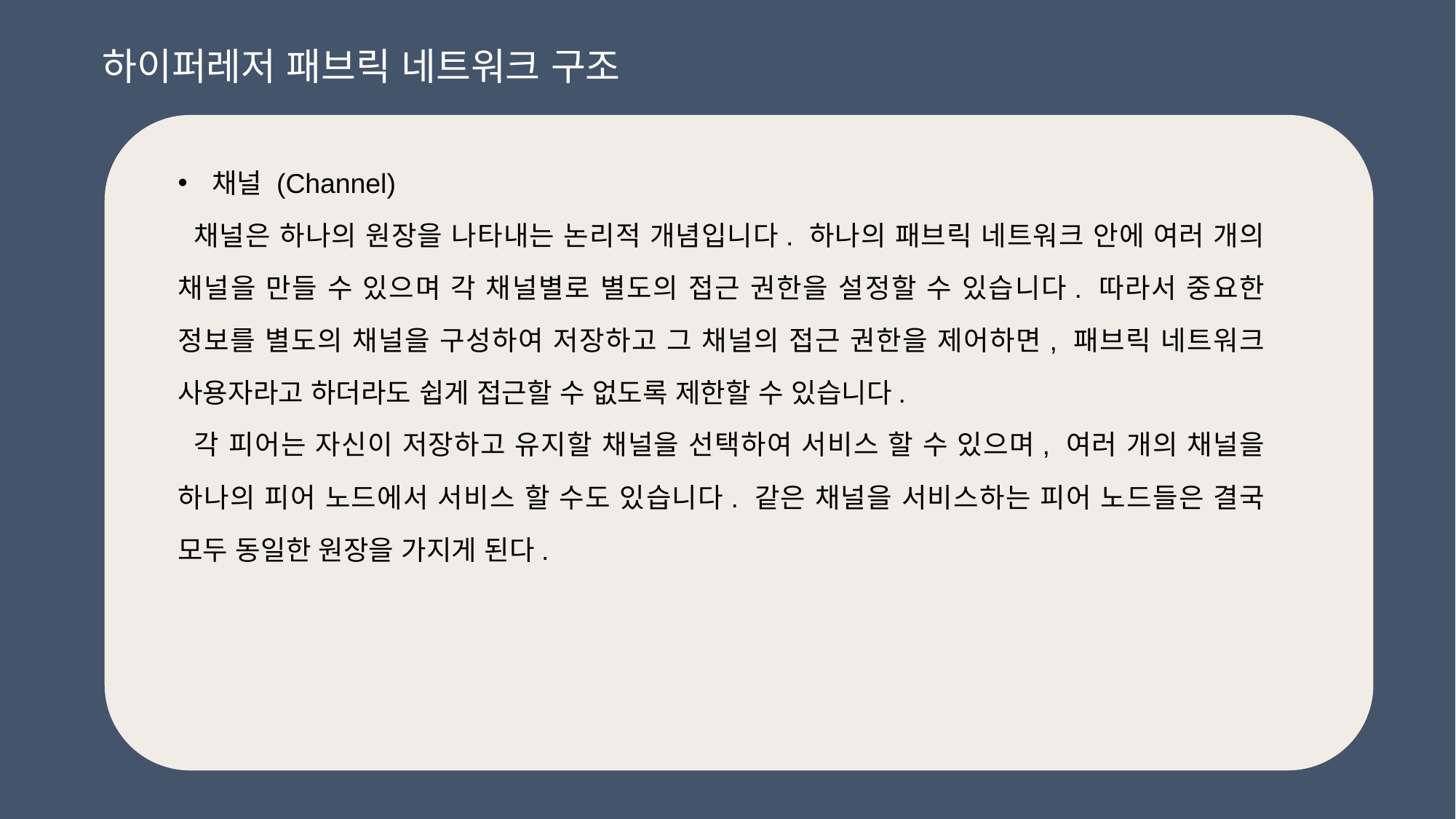

하이퍼레저 패브릭 네트워크 구조

채널 (Channel)
 채널은 하나의 원장을 나타내는 논리적 개념입니다. 하나의 패브릭 네트워크 안에 여러 개의 채널을 만들 수 있으며 각 채널별로 별도의 접근 권한을 설정할 수 있습니다. 따라서 중요한 정보를 별도의 채널을 구성하여 저장하고 그 채널의 접근 권한을 제어하면, 패브릭 네트워크 사용자라고 하더라도 쉽게 접근할 수 없도록 제한할 수 있습니다.
 각 피어는 자신이 저장하고 유지할 채널을 선택하여 서비스 할 수 있으며, 여러 개의 채널을 하나의 피어 노드에서 서비스 할 수도 있습니다. 같은 채널을 서비스하는 피어 노드들은 결국 모두 동일한 원장을 가지게 된다.